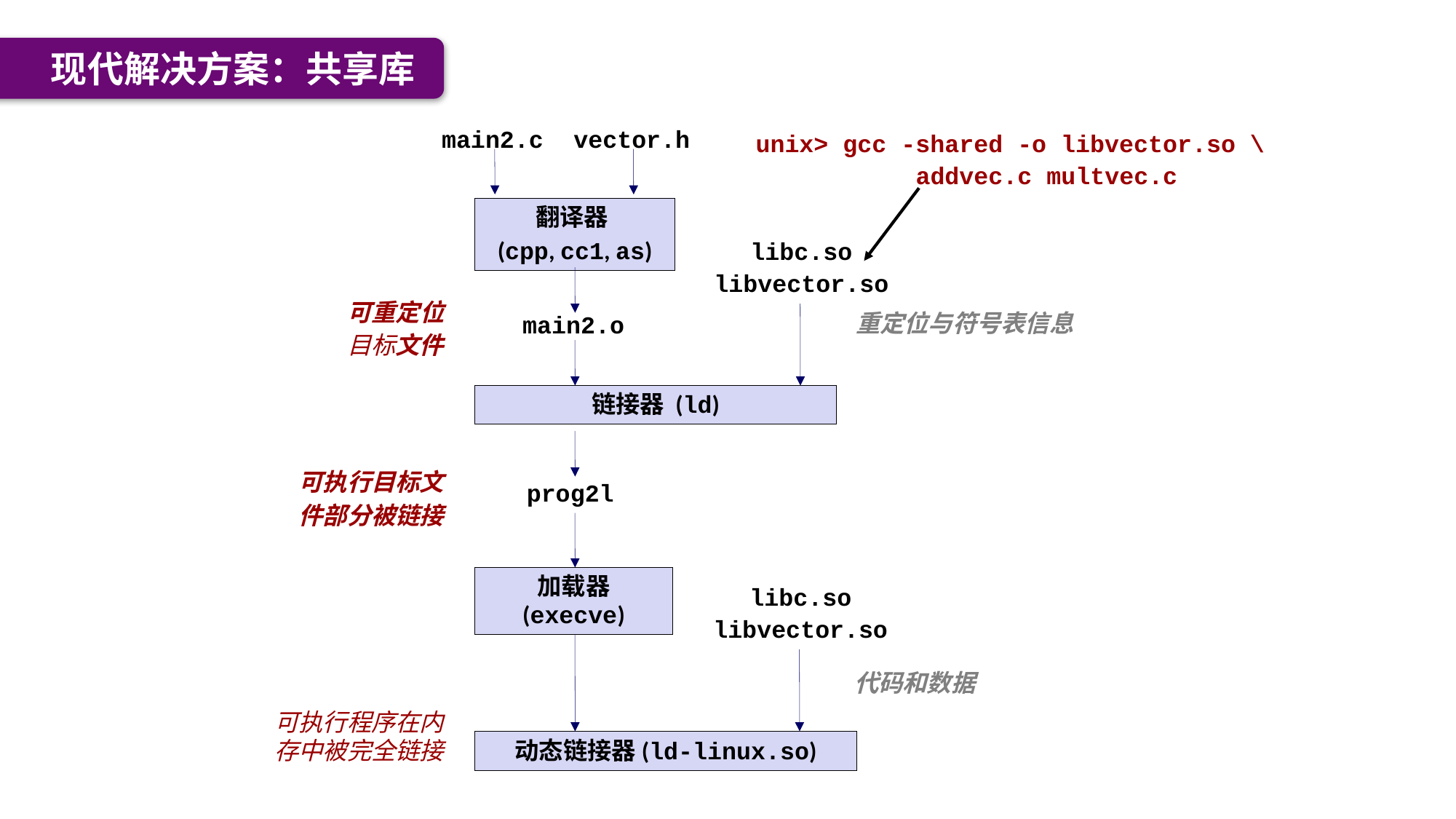

现代解决方案：共享库
main2.c
vector.h
unix> gcc -shared -o libvector.so \
     addvec.c multvec.c

翻译器
(cpp, cc1, as)
libc.so
libvector.so

可重定位
目标文件

重定位与符号表信息
main2.o

链接器 (ld)

可执行目标文
件部分被链接
prog2l

加载器 (execve)
libc.so
libvector.so

代码和数据
可执行程序在内存中被完全链接
动态链接器(ld-linux.so)